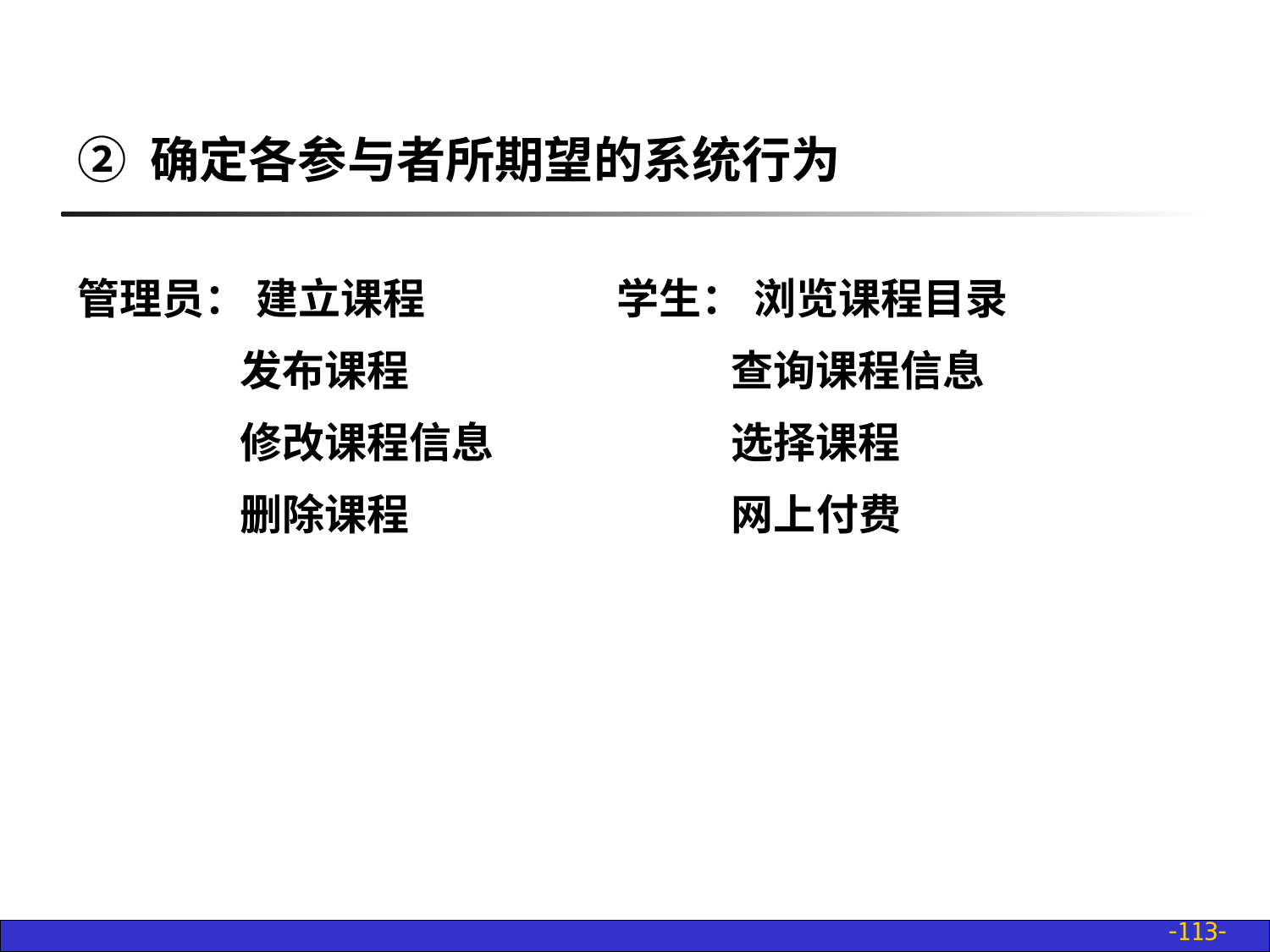

② 确定各参与者所期望的系统行为
管理员： 建立课程
                发布课程
                修改课程信息
                删除课程
 学生： 浏览课程目录
             查询课程信息
             选择课程
             网上付费
-113-